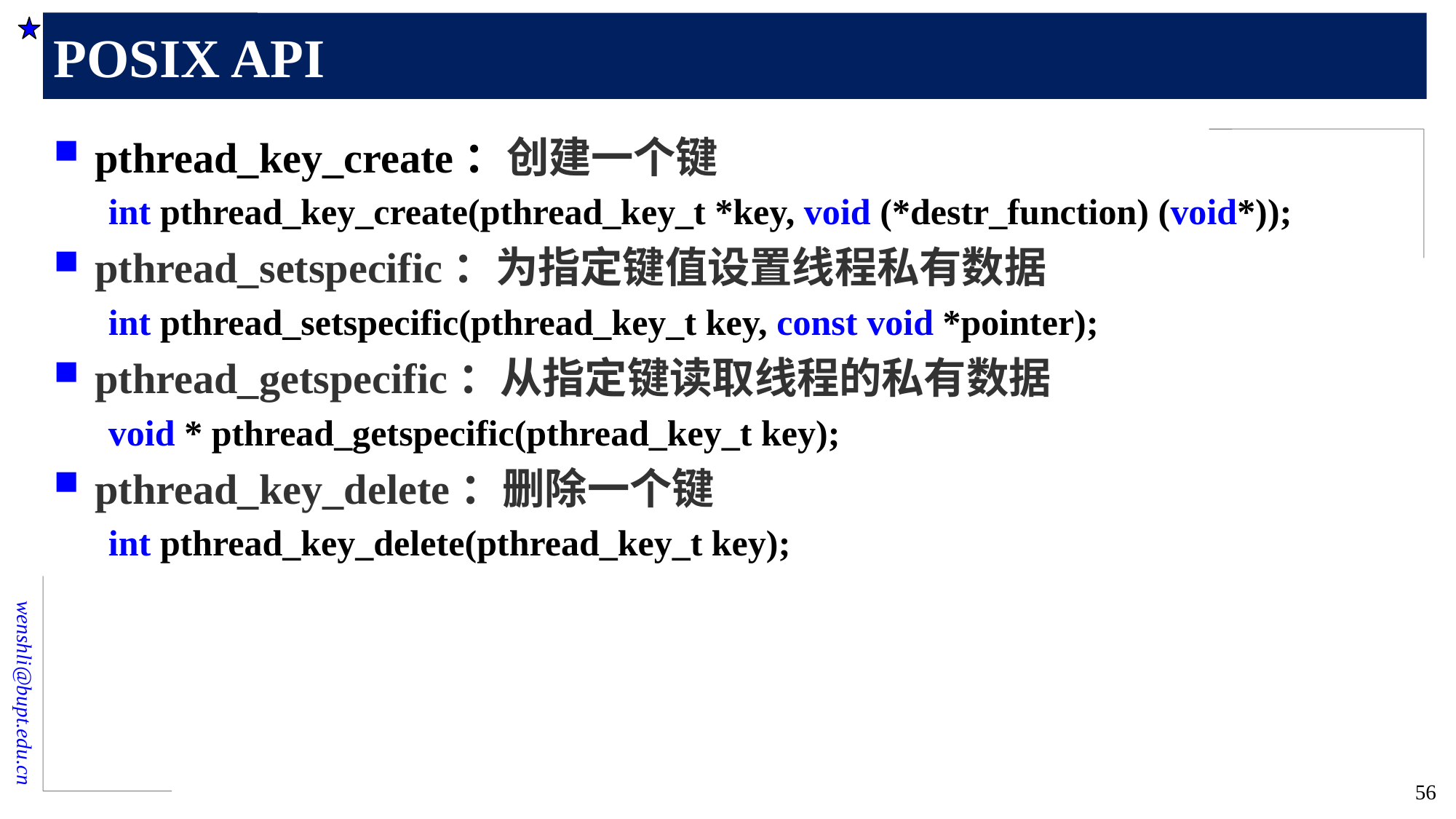

# POSIX API
pthread_key_create：创建一个键
int pthread_key_create(pthread_key_t *key, void (*destr_function) (void*));
pthread_setspecific：为指定键值设置线程私有数据
int pthread_setspecific(pthread_key_t key, const void *pointer);
pthread_getspecific：从指定键读取线程的私有数据
void * pthread_getspecific(pthread_key_t key);
pthread_key_delete：删除一个键
int pthread_key_delete(pthread_key_t key);

56